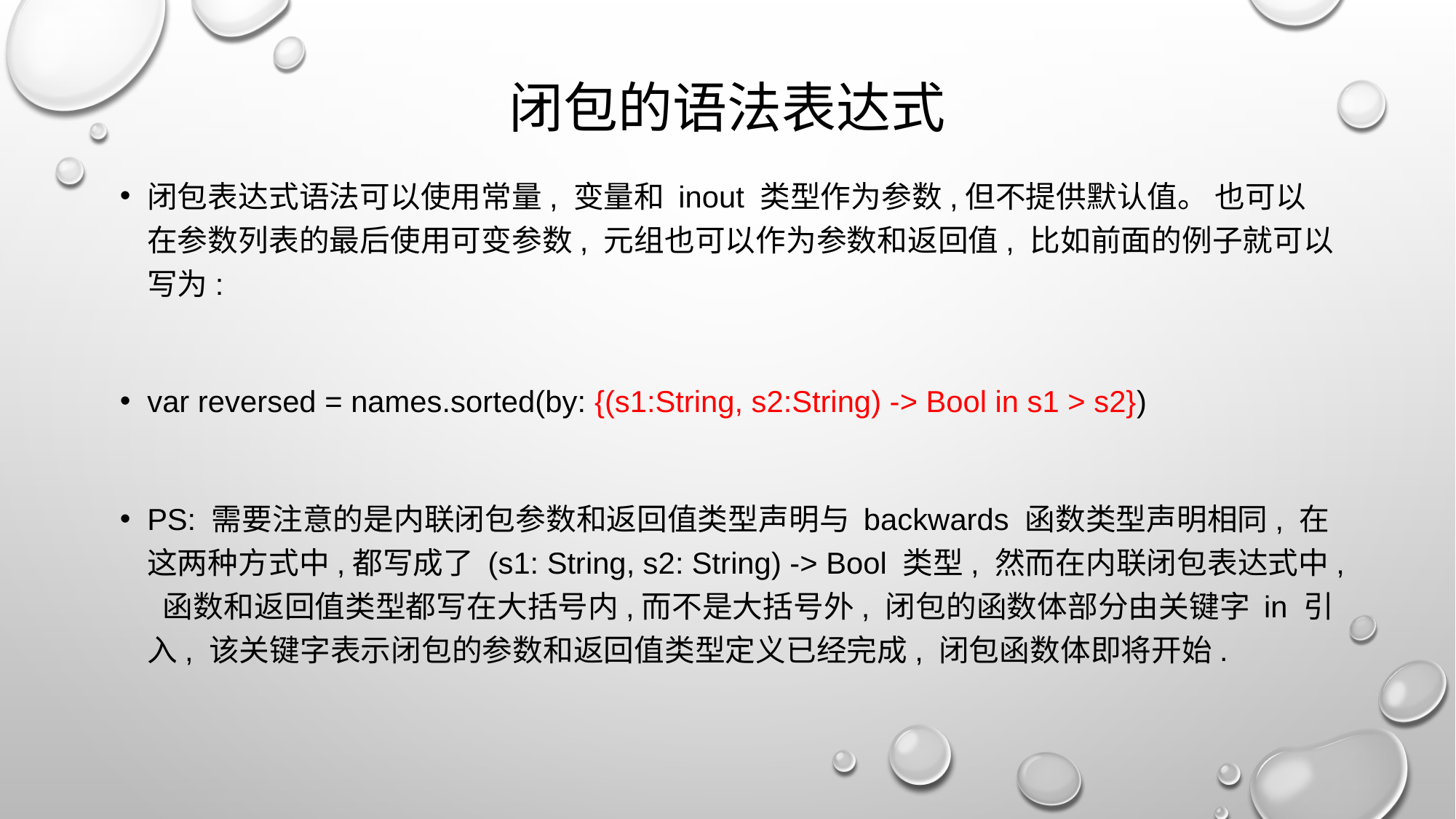

# 闭包的语法表达式
闭包表达式语法可以使用常量, 变量和 inout 类型作为参数,但不提供默认值。 也可以在参数列表的最后使用可变参数, 元组也可以作为参数和返回值, 比如前面的例子就可以写为:

var reversed = names.sorted(by: {(s1:String, s2:String) -> Bool in s1 > s2})

PS: 需要注意的是内联闭包参数和返回值类型声明与 backwards 函数类型声明相同, 在这两种方式中,都写成了 (s1: String, s2: String) -> Bool 类型, 然而在内联闭包表达式中, 函数和返回值类型都写在大括号内,而不是大括号外, 闭包的函数体部分由关键字 in 引入, 该关键字表示闭包的参数和返回值类型定义已经完成, 闭包函数体即将开始.